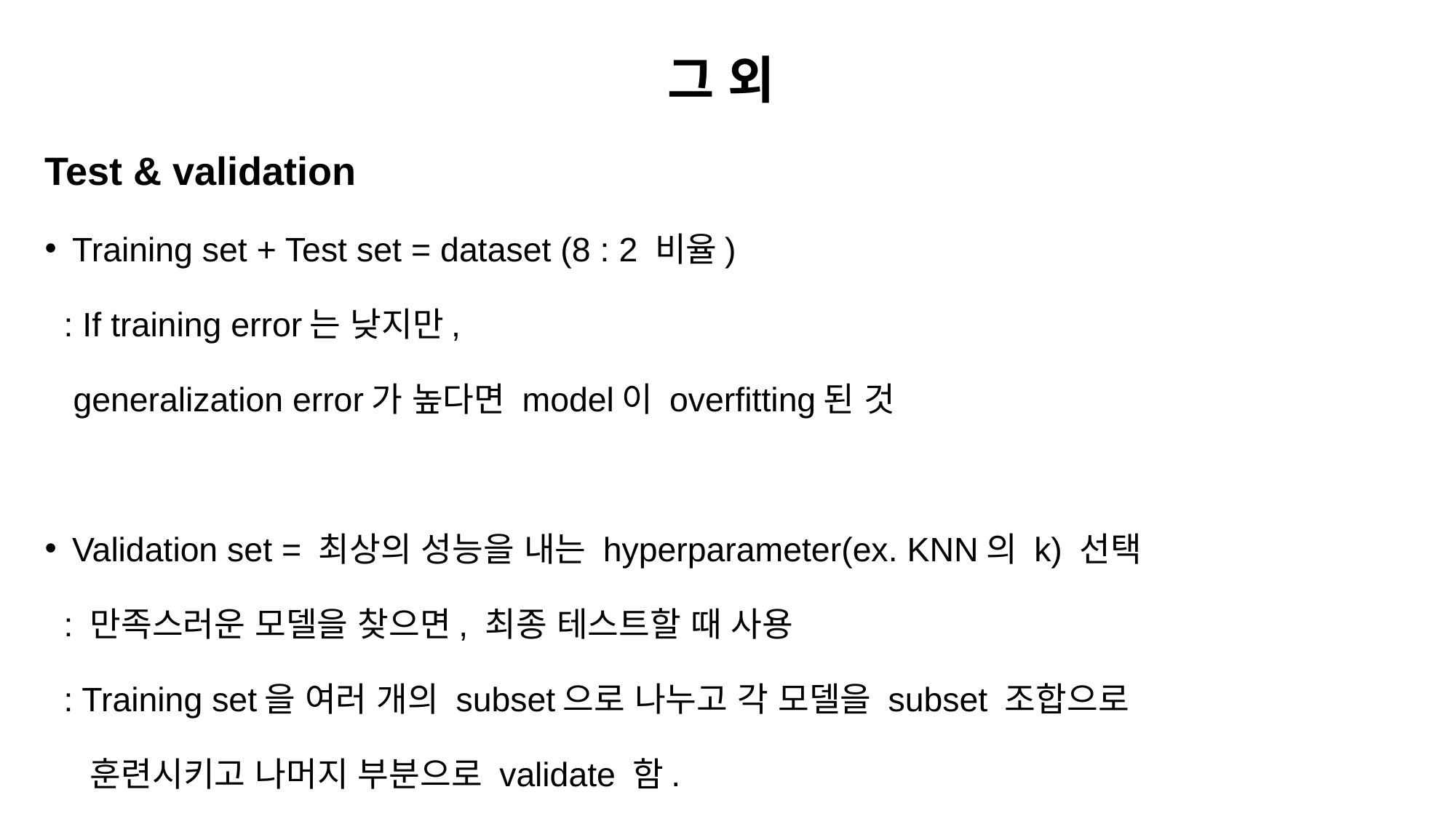

그 외
Test & validation
Training set + Test set = dataset (8 : 2 비율)
  : If training error는 낮지만,
   generalization error가 높다면 model이 overfitting된 것

Validation set = 최상의 성능을 내는 hyperparameter(ex. KNN의 k) 선택
  : 만족스러운 모델을 찾으면, 최종 테스트할 때 사용
  : Training set을 여러 개의 subset으로 나누고 각 모델을 subset 조합으로
    훈련시키고 나머지 부분으로 validate 함.